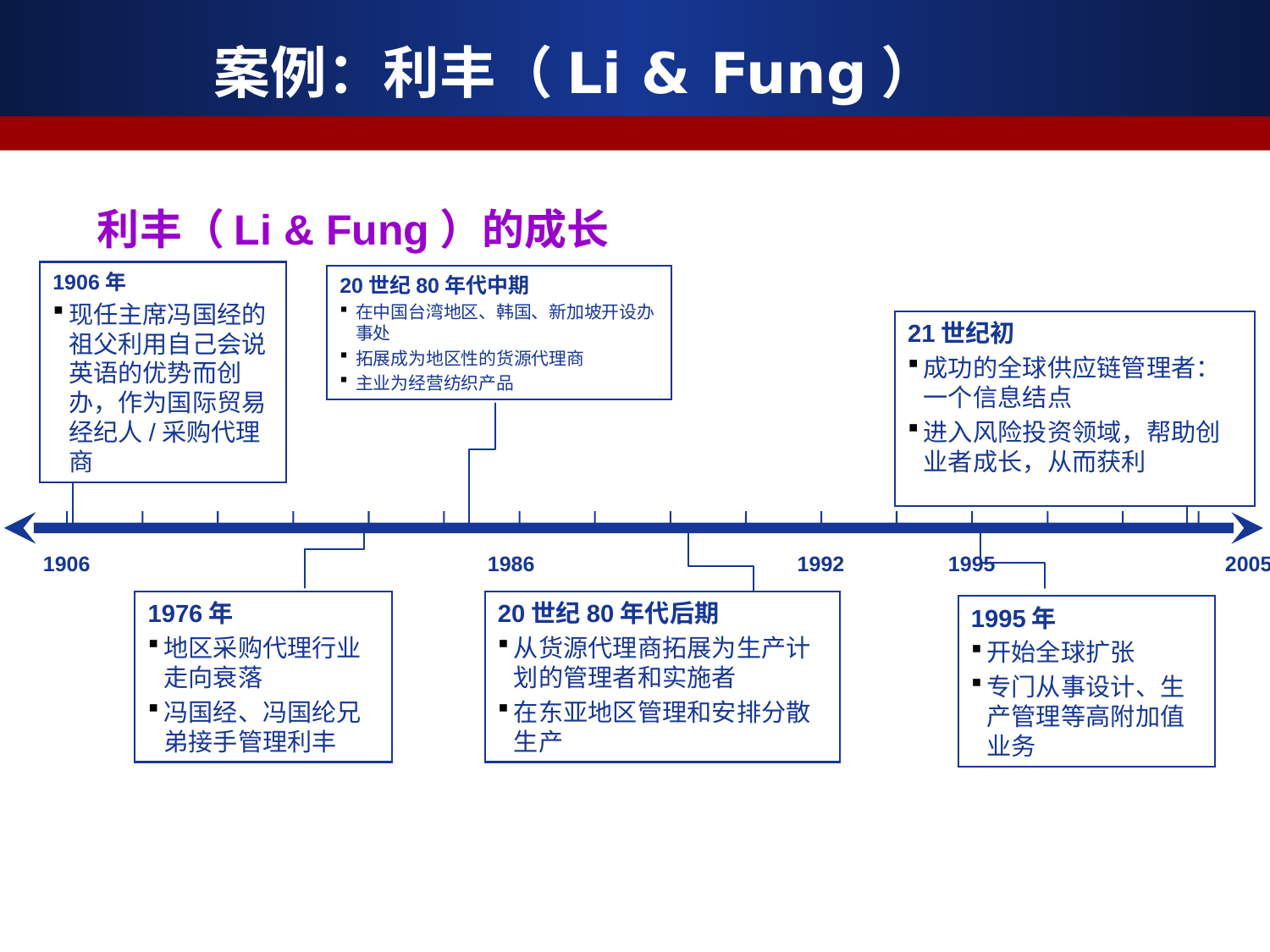

案例：利丰（Li & Fung）
利丰（Li & Fung）的成长
1906年
现任主席冯国经的祖父利用自己会说英语的优势而创办，作为国际贸易经纪人/采购代理商
20世纪80年代中期
在中国台湾地区、韩国、新加坡开设办事处
拓展成为地区性的货源代理商
主业为经营纺织产品
21世纪初
成功的全球供应链管理者：一个信息结点
进入风险投资领域，帮助创业者成长，从而获利

1906
1986
1992
1995
2005
1976年
地区采购代理行业走向衰落
冯国经、冯国纶兄弟接手管理利丰
20世纪80年代后期
从货源代理商拓展为生产计划的管理者和实施者
在东亚地区管理和安排分散生产
1995年
开始全球扩张
专门从事设计、生产管理等高附加值业务